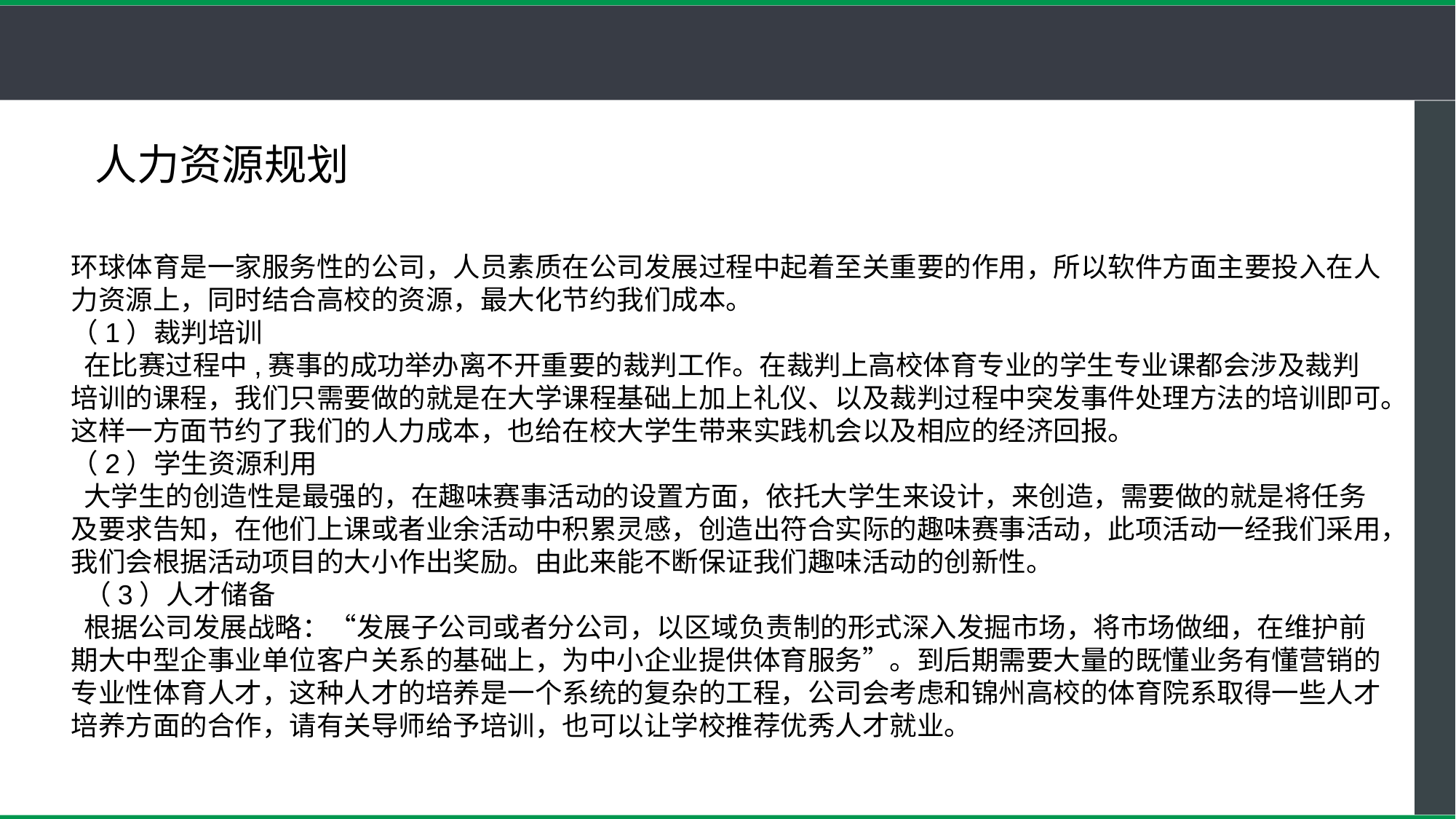

人力资源规划
环球体育是一家服务性的公司，人员素质在公司发展过程中起着至关重要的作用，所以软件方面主要投入在人力资源上，同时结合高校的资源，最大化节约我们成本。
（1）裁判培训
 在比赛过程中,赛事的成功举办离不开重要的裁判工作。在裁判上高校体育专业的学生专业课都会涉及裁判培训的课程，我们只需要做的就是在大学课程基础上加上礼仪、以及裁判过程中突发事件处理方法的培训即可。这样一方面节约了我们的人力成本，也给在校大学生带来实践机会以及相应的经济回报。
（2）学生资源利用
 大学生的创造性是最强的，在趣味赛事活动的设置方面，依托大学生来设计，来创造，需要做的就是将任务及要求告知，在他们上课或者业余活动中积累灵感，创造出符合实际的趣味赛事活动，此项活动一经我们采用，我们会根据活动项目的大小作出奖励。由此来能不断保证我们趣味活动的创新性。
 （3）人才储备
 根据公司发展战略：“发展子公司或者分公司，以区域负责制的形式深入发掘市场，将市场做细，在维护前期大中型企事业单位客户关系的基础上，为中小企业提供体育服务”。到后期需要大量的既懂业务有懂营销的专业性体育人才，这种人才的培养是一个系统的复杂的工程，公司会考虑和锦州高校的体育院系取得一些人才培养方面的合作，请有关导师给予培训，也可以让学校推荐优秀人才就业。